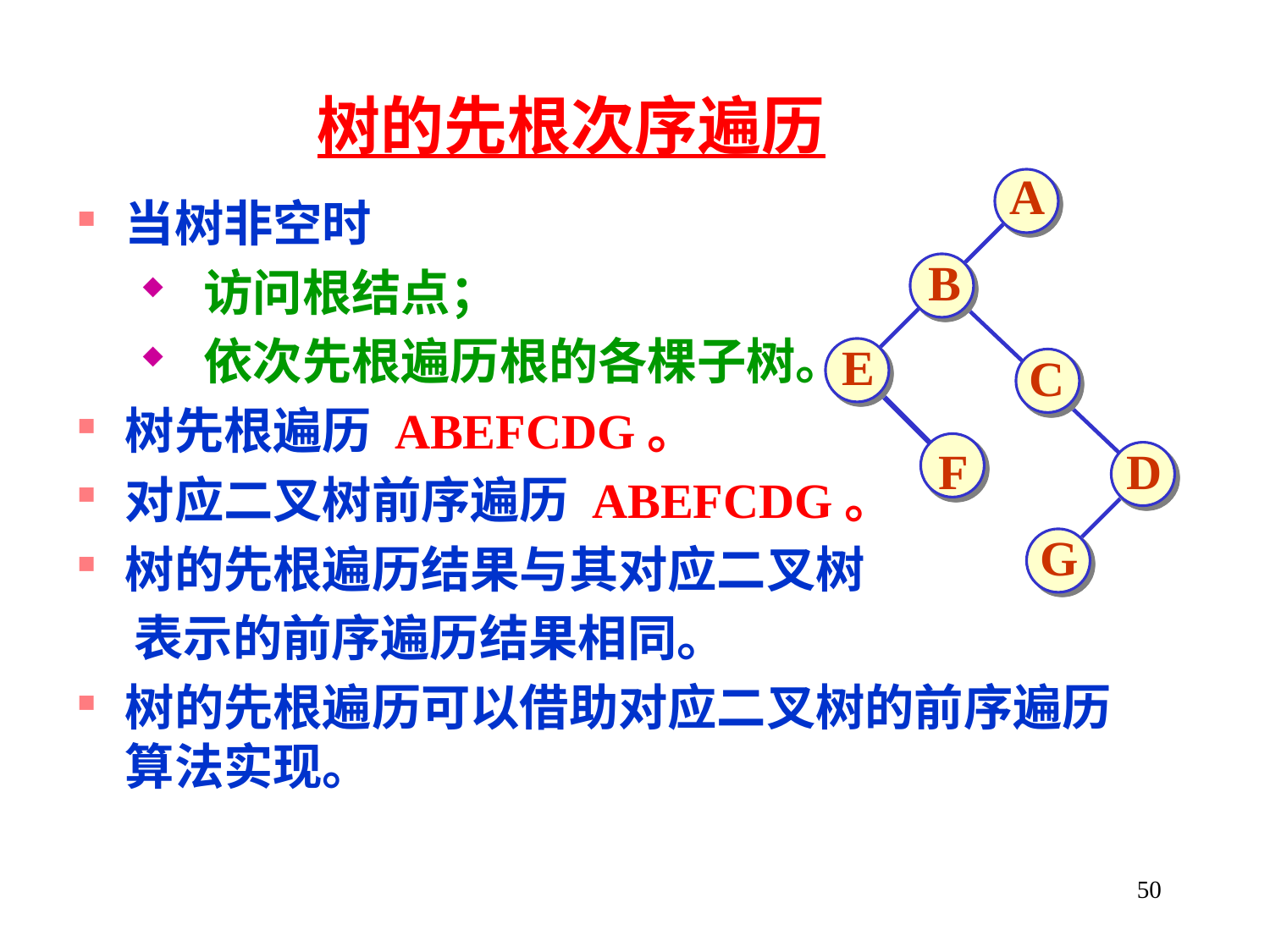

树的先根次序遍历
A

当树非空时
 访问根结点；
 依次先根遍历根的各棵子树。
树先根遍历 ABEFCDG。
对应二叉树前序遍历 ABEFCDG。
树的先根遍历结果与其对应二叉树
    表示的前序遍历结果相同。
树的先根遍历可以借助对应二叉树的前序遍历算法实现。

B

E

C

F
D

G

50